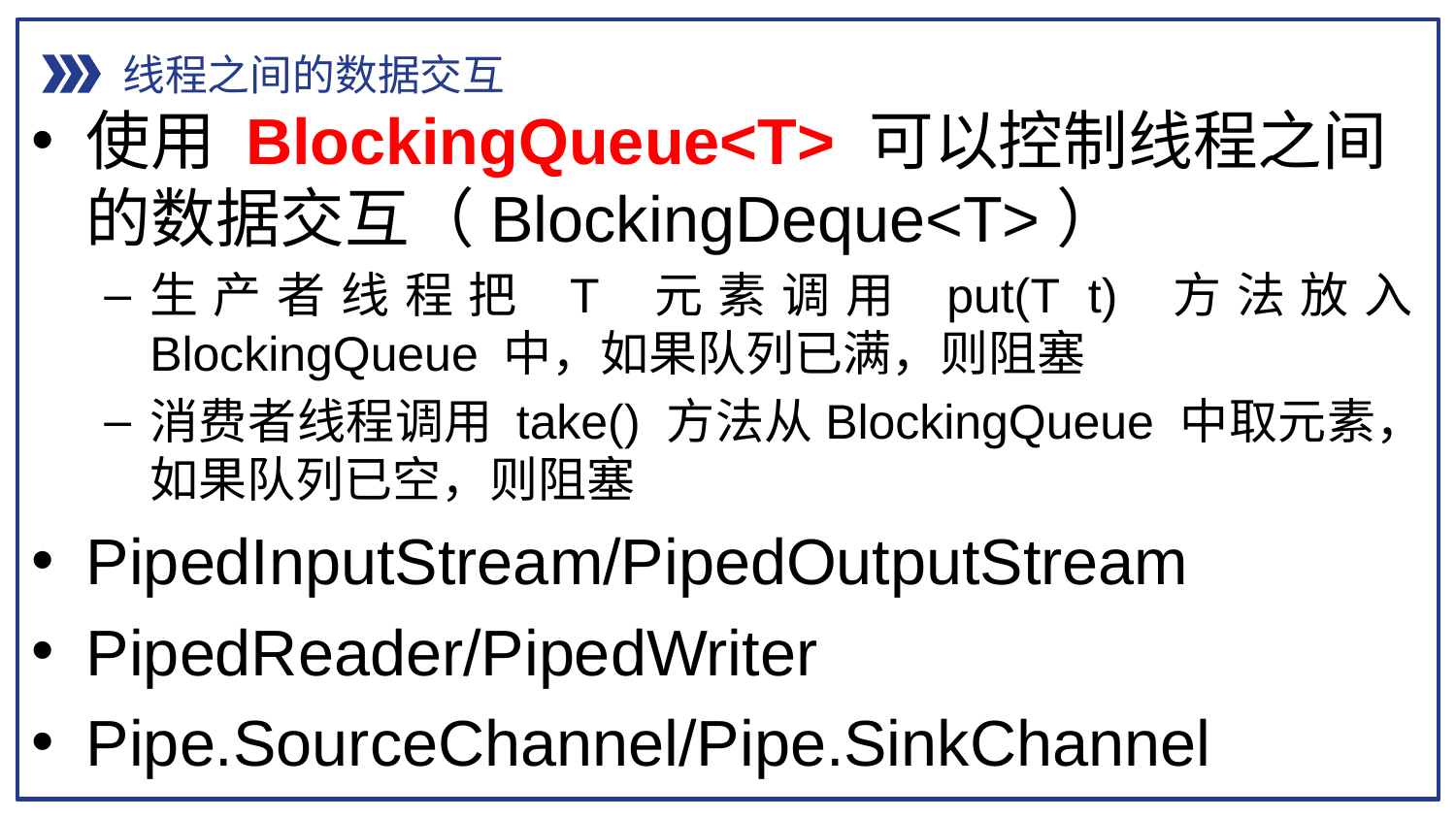

线程之间的数据交互

使用 BlockingQueue<T> 可以控制线程之间的数据交互（BlockingDeque<T>）
生产者线程把 T 元素调用 put(T t) 方法放入BlockingQueue 中，如果队列已满，则阻塞
消费者线程调用 take() 方法从BlockingQueue 中取元素，如果队列已空，则阻塞
PipedInputStream/PipedOutputStream
PipedReader/PipedWriter
Pipe.SourceChannel/Pipe.SinkChannel